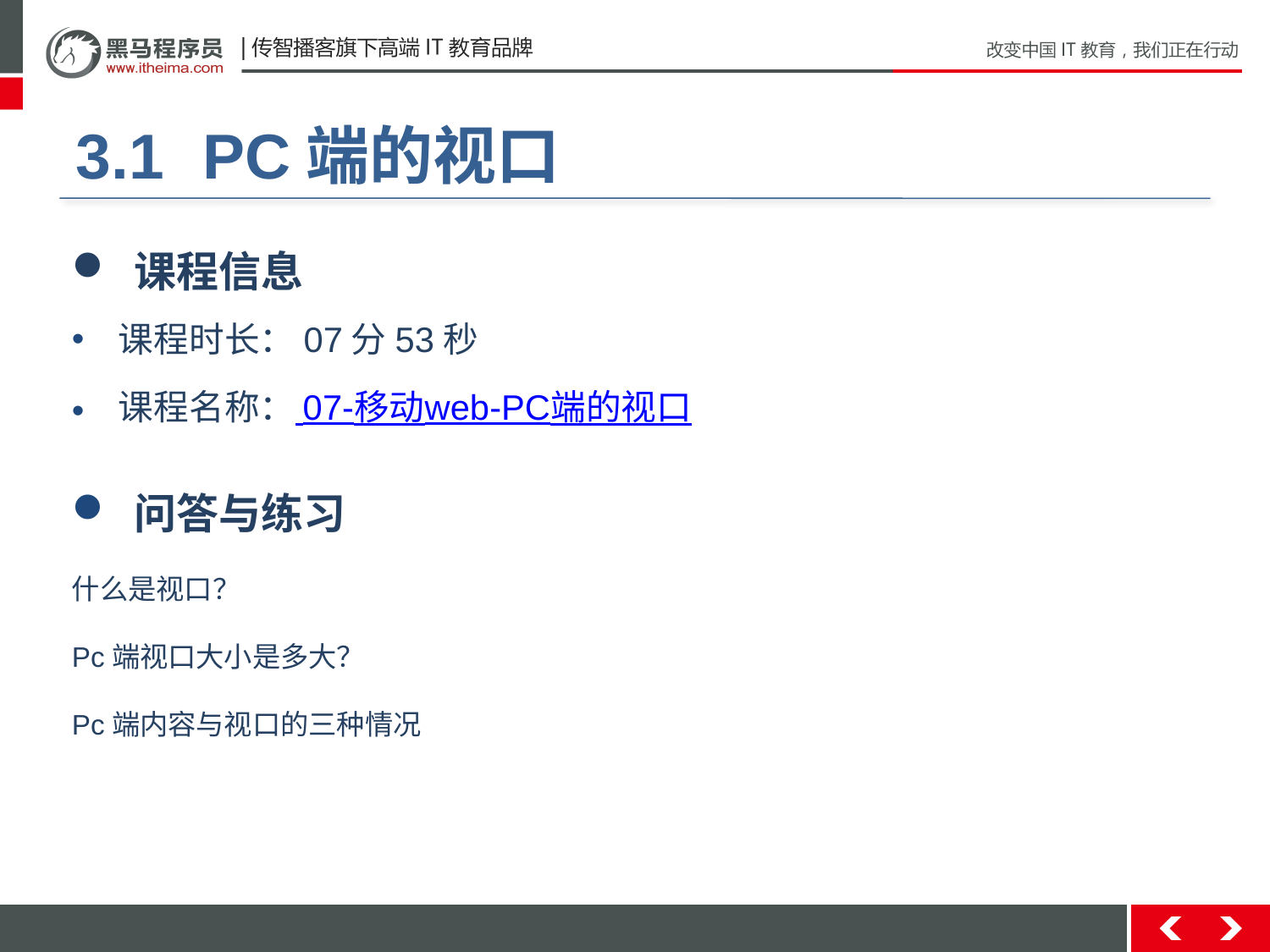

#
3.1 	PC端的视口
 课程信息
 课程时长：07分53秒
 课程名称： 07-移动web-PC端的视口
 问答与练习
什么是视口？
Pc端视口大小是多大？
Pc端内容与视口的三种情况